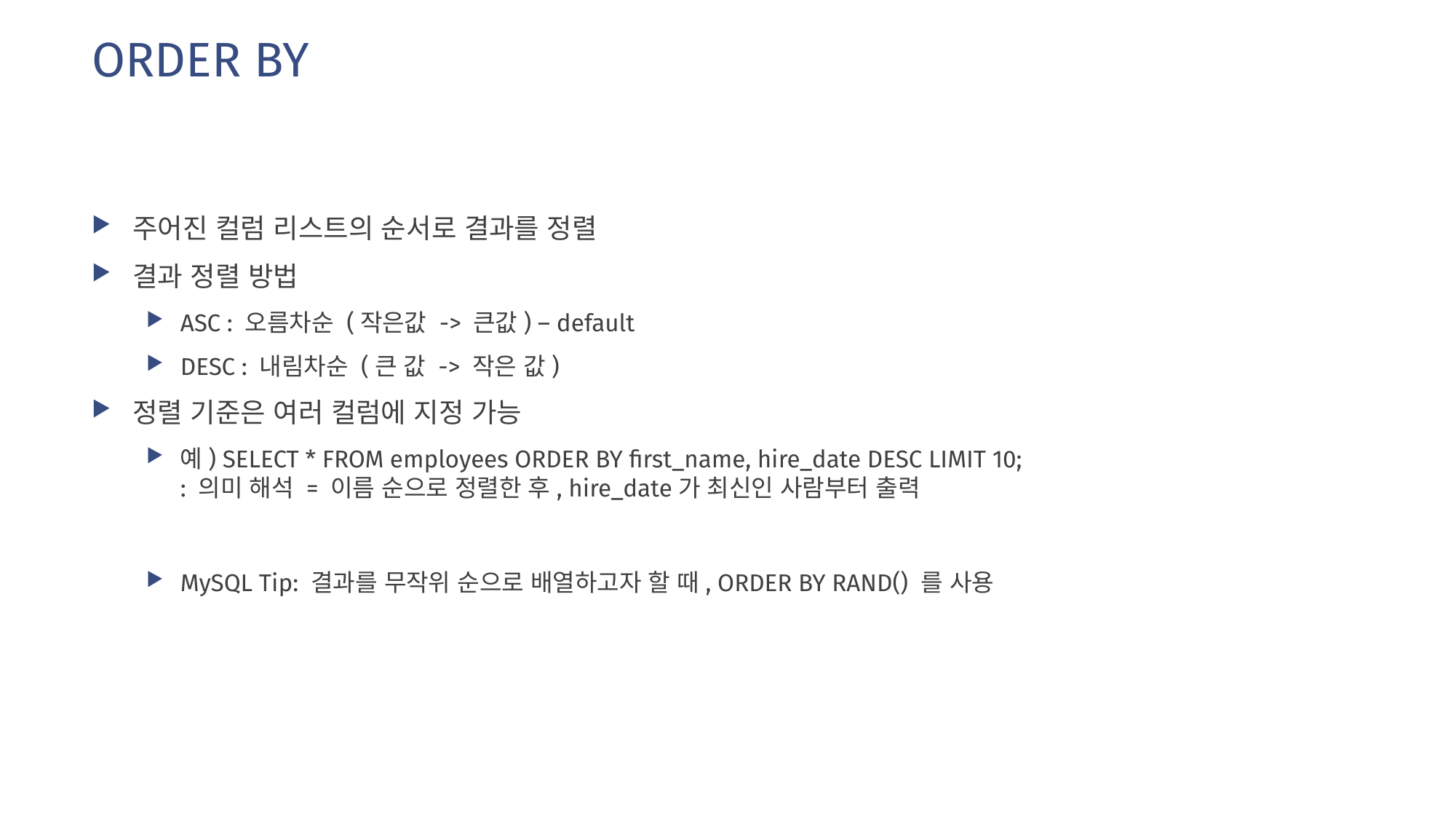

# ORDER BY

주어진 컬럼 리스트의 순서로 결과를 정렬
결과 정렬 방법
ASC : 오름차순 (작은값 -> 큰값) – default
DESC : 내림차순 (큰 값 -> 작은 값)
정렬 기준은 여러 컬럼에 지정 가능
예) SELECT * FROM employees ORDER BY first_name, hire_date DESC LIMIT 10;
: 의미 해석 = 이름 순으로 정렬한 후, hire_date가 최신인 사람부터 출력

MySQL Tip: 결과를 무작위 순으로 배열하고자 할 때, ORDER BY RAND() 를 사용